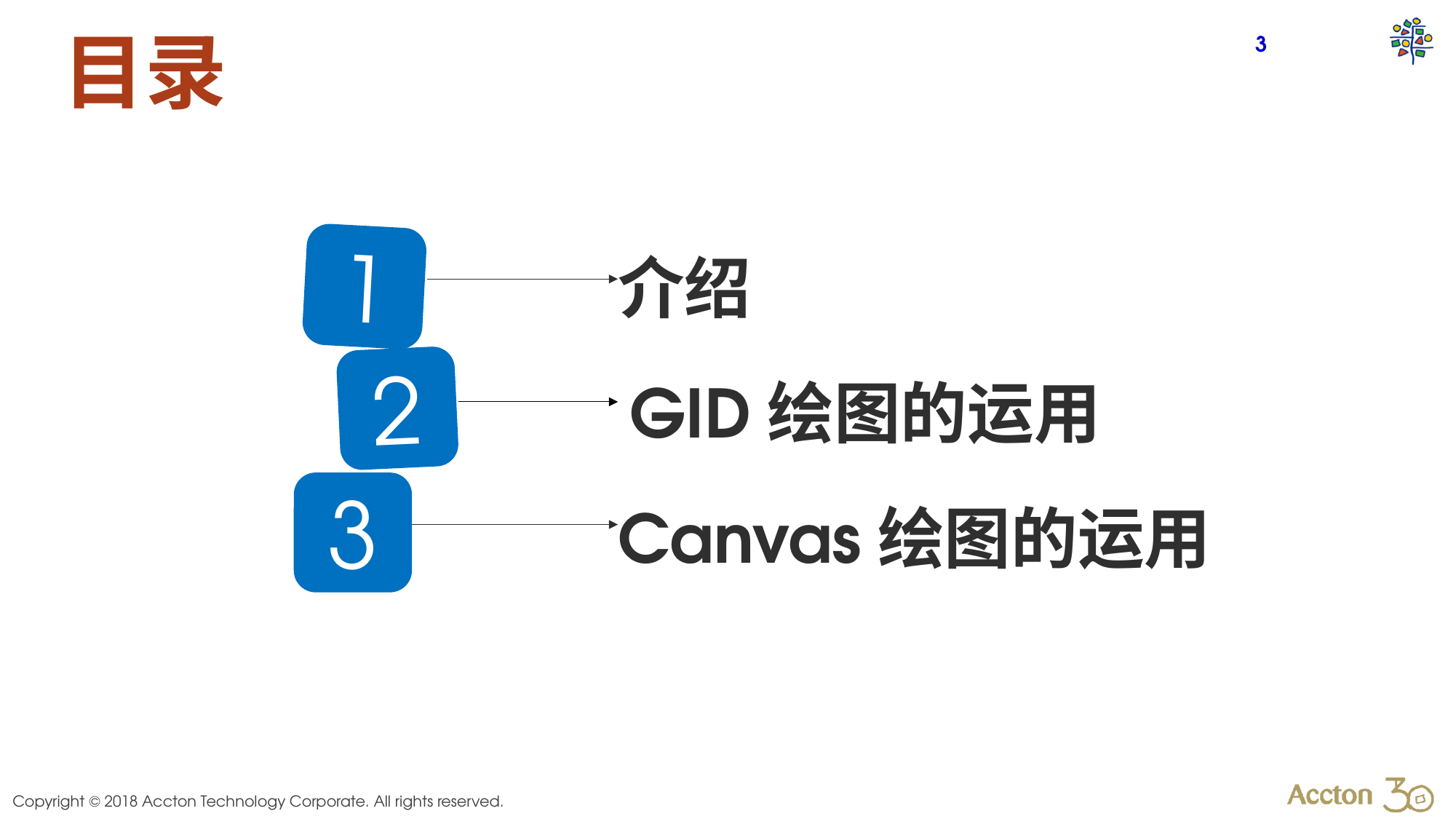

3
目录
1
介绍
2
GID绘图的运用

3
Canvas绘图的运用